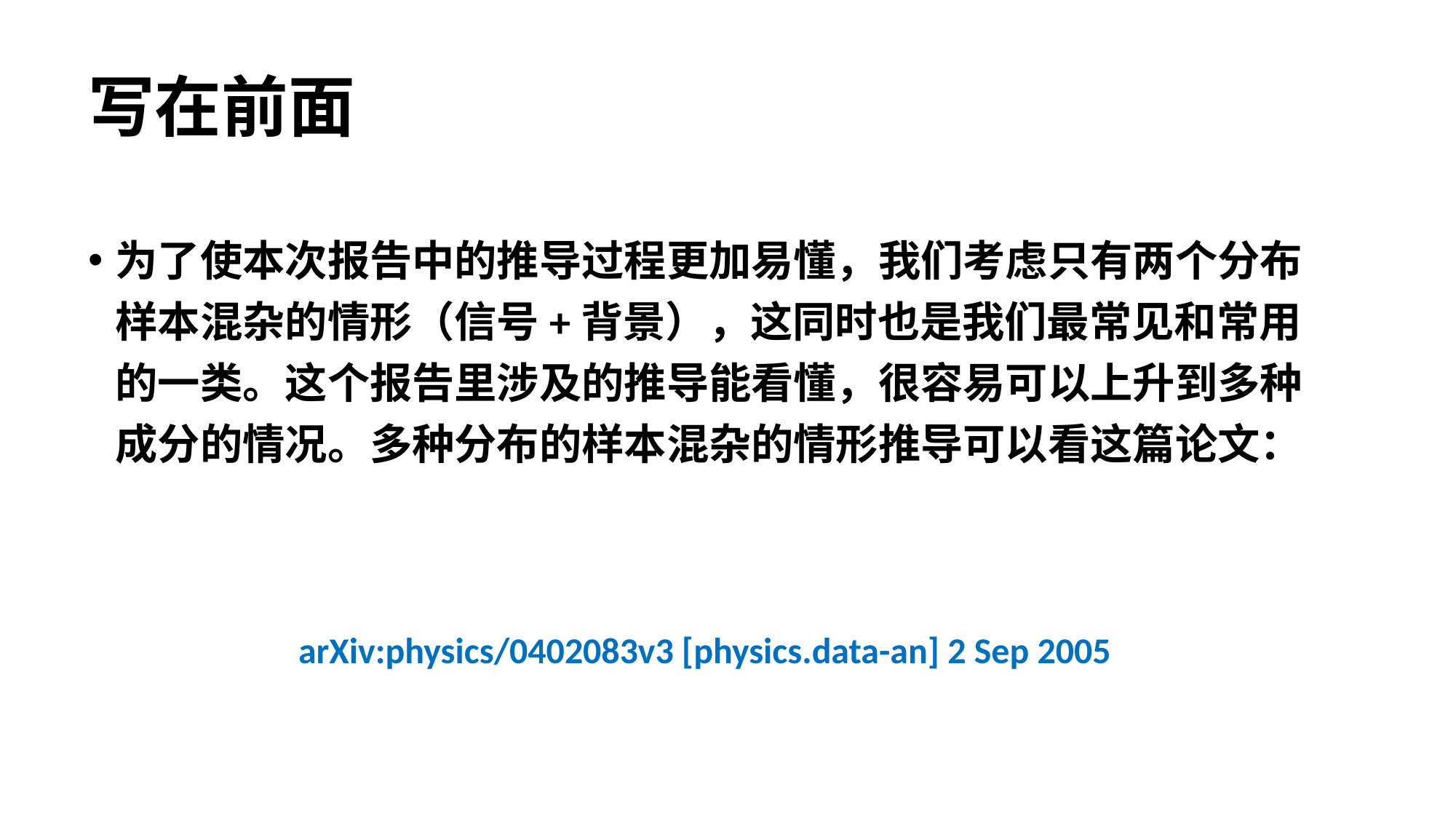

# 写在前面
为了使本次报告中的推导过程更加易懂，我们考虑只有两个分布样本混杂的情形（信号+背景），这同时也是我们最常见和常用的一类。这个报告里涉及的推导能看懂，很容易可以上升到多种成分的情况。多种分布的样本混杂的情形推导可以看这篇论文：

arXiv:physics/0402083v3 [physics.data-an] 2 Sep 2005